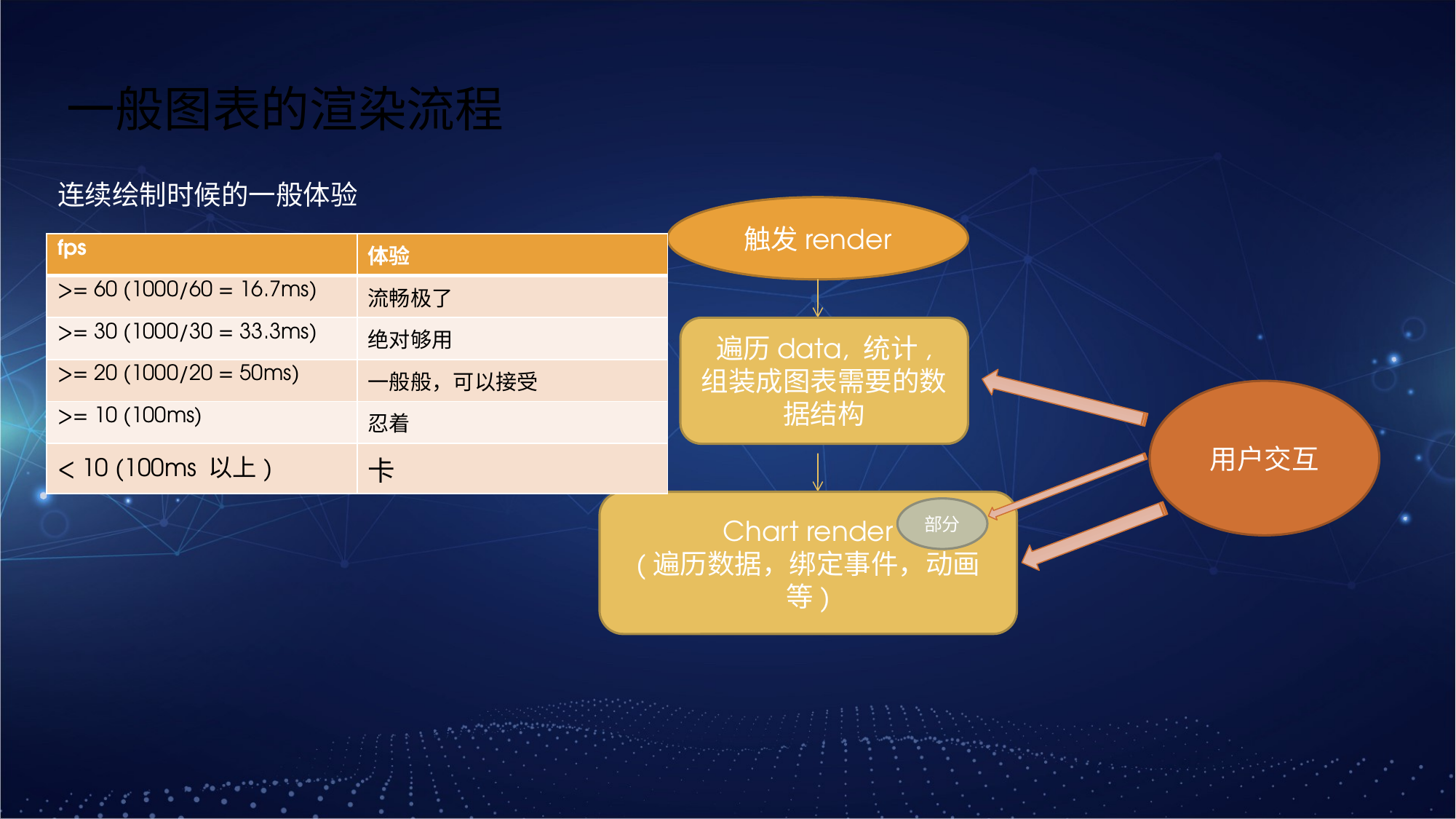

# 一般图表的渲染流程
连续绘制时候的一般体验
触发render
| fps | 体验 |
| --- | --- |
| >= 60 (1000/60 = 16.7ms) | 流畅极了 |
| >= 30 (1000/30 = 33.3ms) | 绝对够用 |
| >= 20 (1000/20 = 50ms) | 一般般，可以接受 |
| >= 10 (100ms) | 忍着 |
| < 10 (100ms 以上) | 卡 |
遍历data, 统计, 组装成图表需要的数据结构
用户交互

Chart render
(遍历数据，绑定事件，动画等)
部分